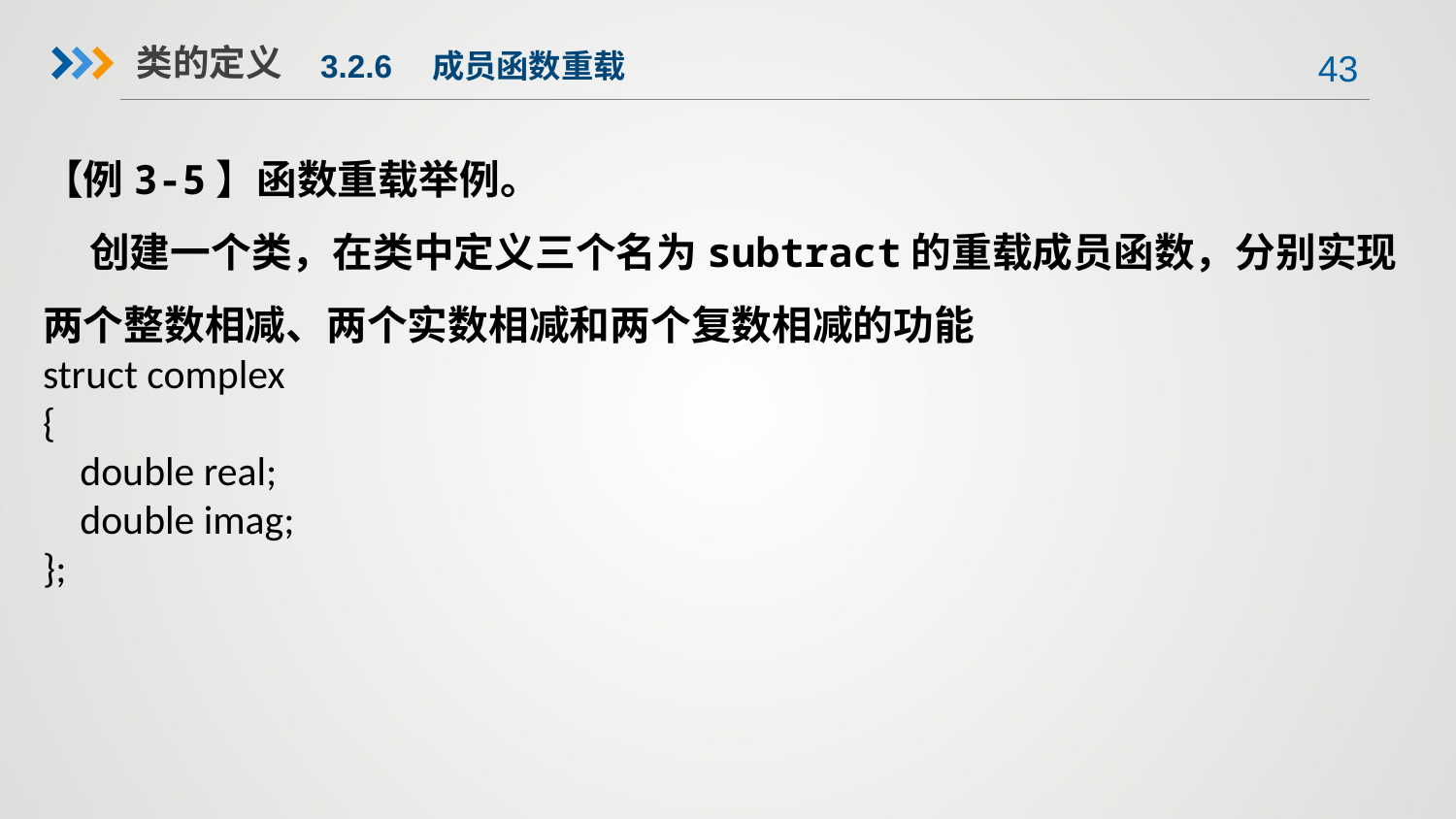

类的定义
3.2.6　成员函数重载
【例3-5】函数重载举例。
    创建一个类，在类中定义三个名为subtract的重载成员函数，分别实现两个整数相减、两个实数相减和两个复数相减的功能
struct complex
{
    double real;
    double imag;
};